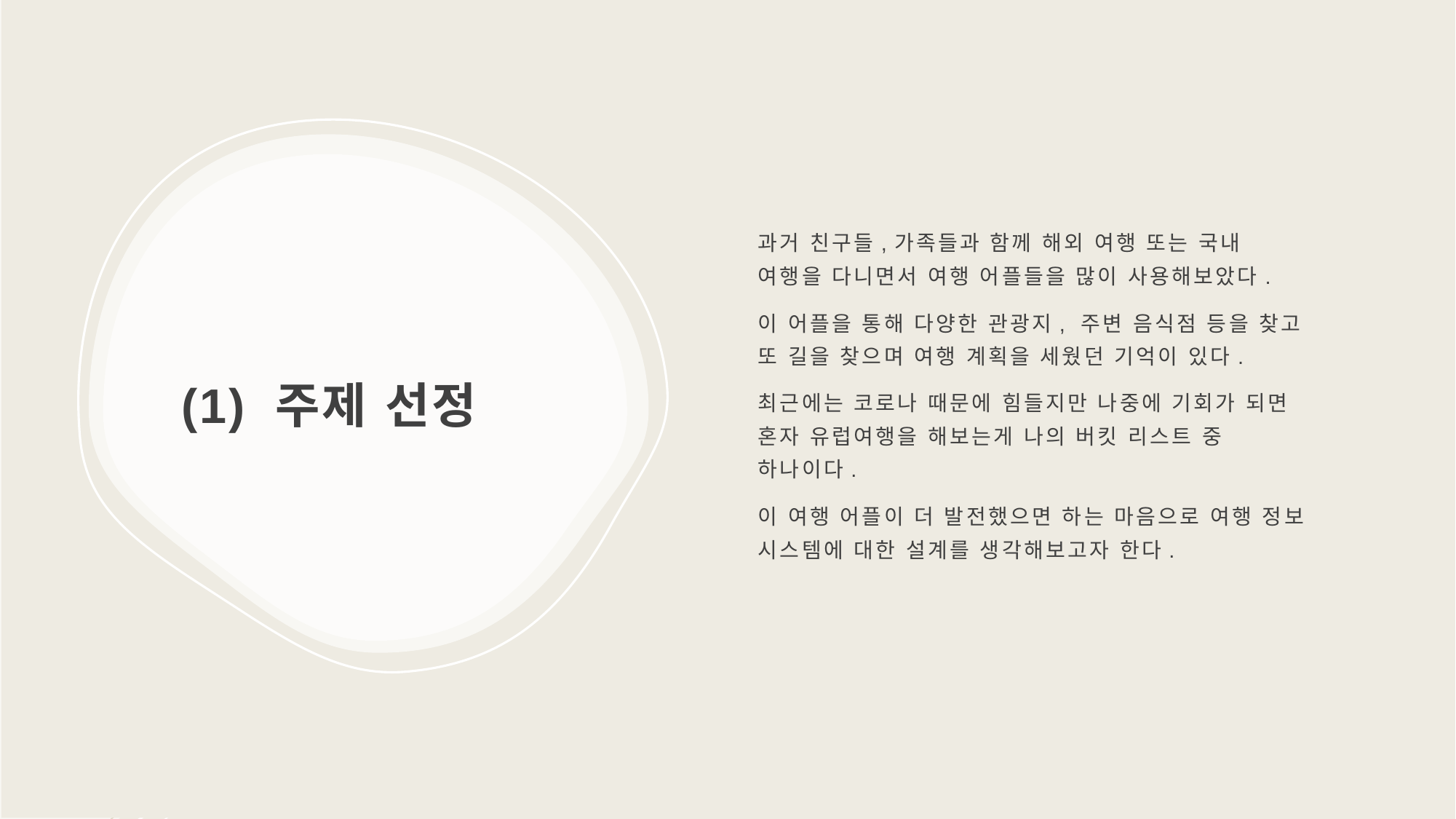

과거 친구들,가족들과 함께 해외 여행 또는 국내 여행을 다니면서 여행 어플들을 많이 사용해보았다.
이 어플을 통해 다양한 관광지, 주변 음식점 등을 찾고 또 길을 찾으며 여행 계획을 세웠던 기억이 있다.
최근에는 코로나 때문에 힘들지만 나중에 기회가 되면 혼자 유럽여행을 해보는게 나의 버킷 리스트 중 하나이다.
이 여행 어플이 더 발전했으면 하는 마음으로 여행 정보 시스템에 대한 설계를 생각해보고자 한다.
(1) 주제 선정